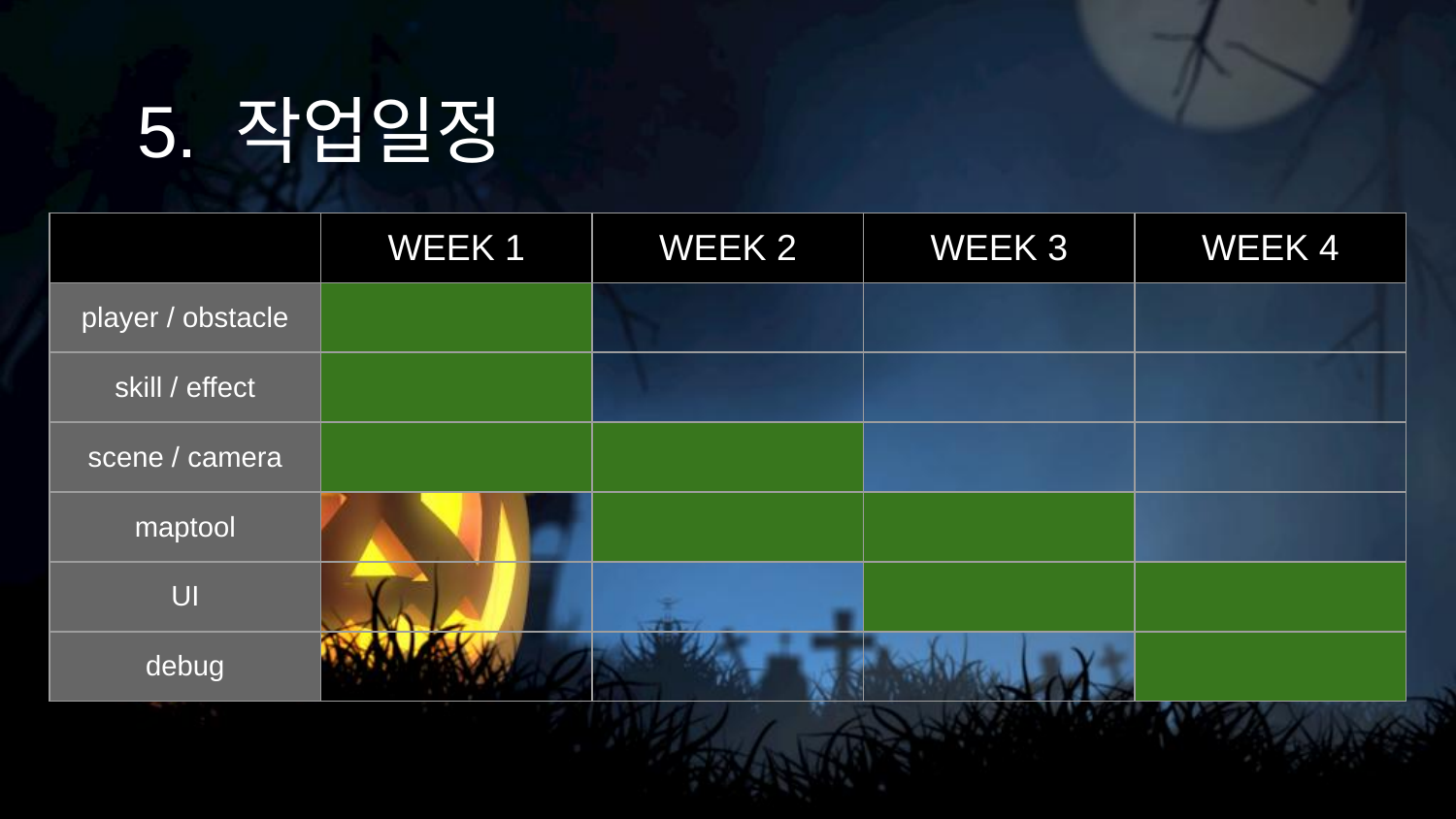

# 5. 작업일정
|  | WEEK 1 | WEEK 2 | WEEK 3 | WEEK 4 |
| --- | --- | --- | --- | --- |
| player / obstacle |  |  |  |  |
| skill / effect |  |  |  |  |
| scene / camera |  |  |  |  |
| maptool |  |  |  |  |
| UI |  |  |  |  |
| debug |  |  |  |  |